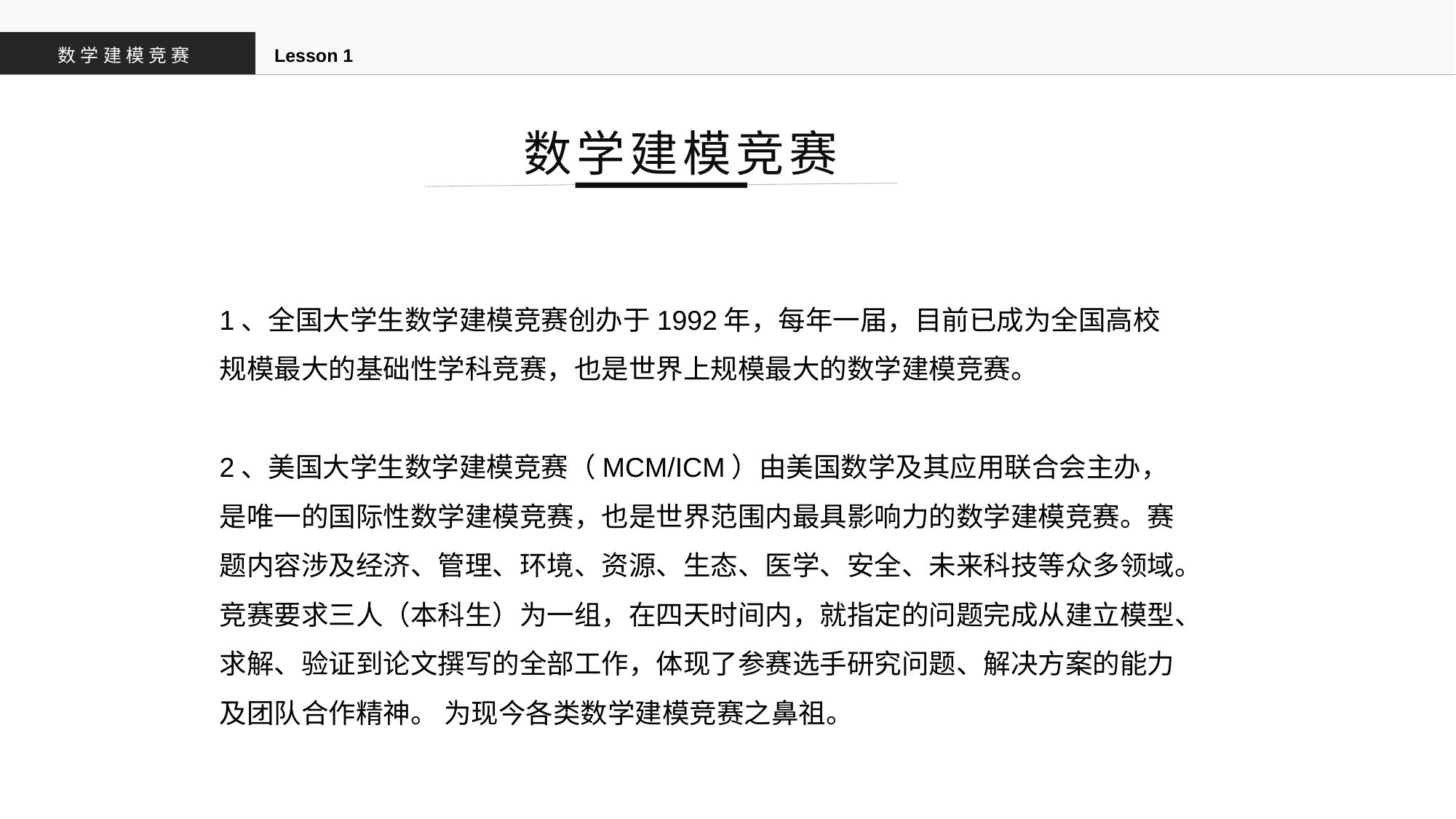

数学建模竞赛
Lesson 1
数学建模竞赛

1、全国大学生数学建模竞赛创办于1992年，每年一届，目前已成为全国高校规模最大的基础性学科竞赛，也是世界上规模最大的数学建模竞赛。

2、美国大学生数学建模竞赛（MCM/ICM）由美国数学及其应用联合会主办，是唯一的国际性数学建模竞赛，也是世界范围内最具影响力的数学建模竞赛。赛题内容涉及经济、管理、环境、资源、生态、医学、安全、未来科技等众多领域。竞赛要求三人（本科生）为一组，在四天时间内，就指定的问题完成从建立模型、求解、验证到论文撰写的全部工作，体现了参赛选手研究问题、解决方案的能力及团队合作精神。 为现今各类数学建模竞赛之鼻祖。